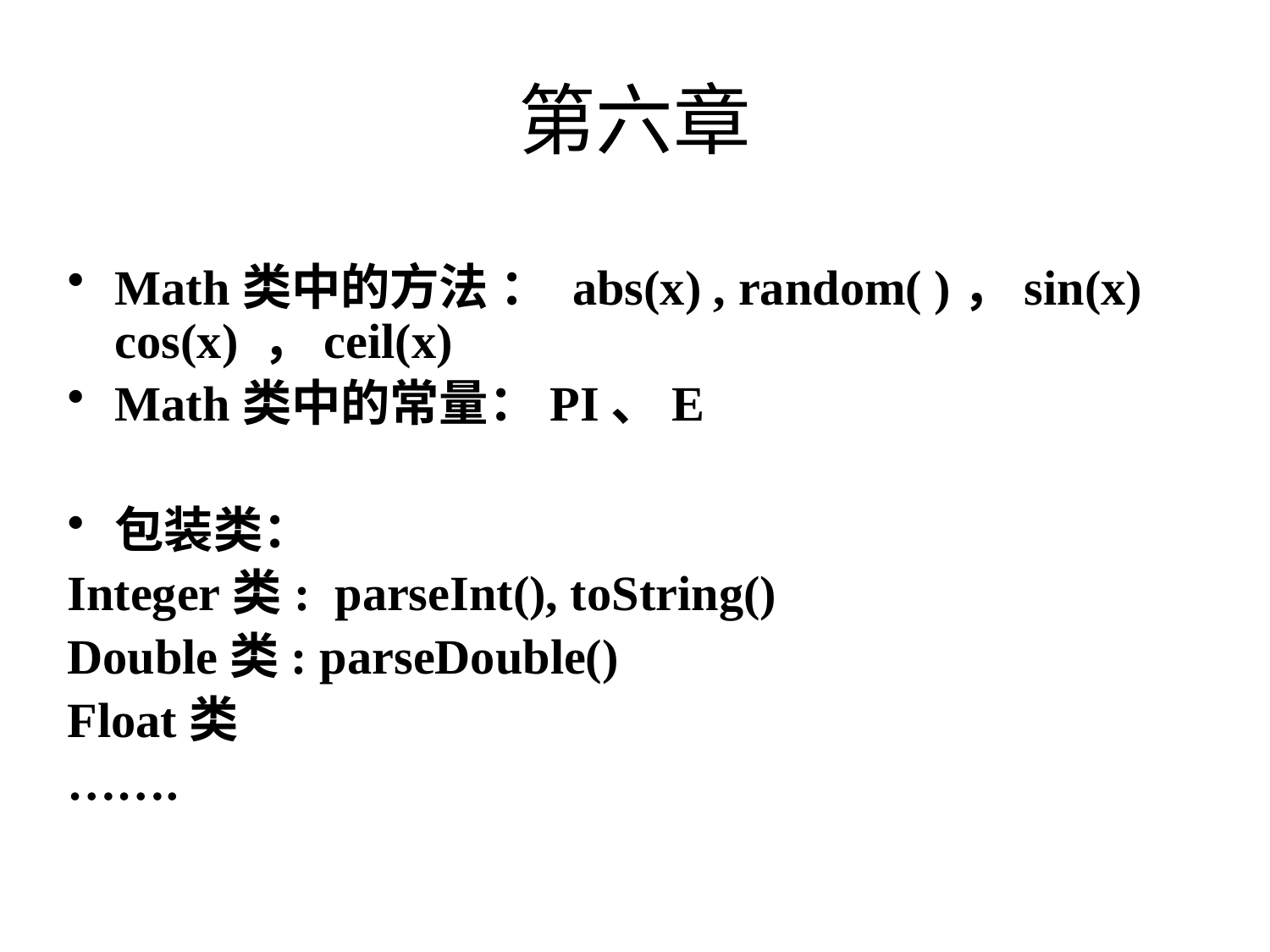

# 第六章
Math类中的方法 ： abs(x) , random( )，sin(x)  cos(x) ，ceil(x)
Math类中的常量：PI、E

包装类：
Integer类:  parseInt(), toString()
Double类: parseDouble()
Float类
…….